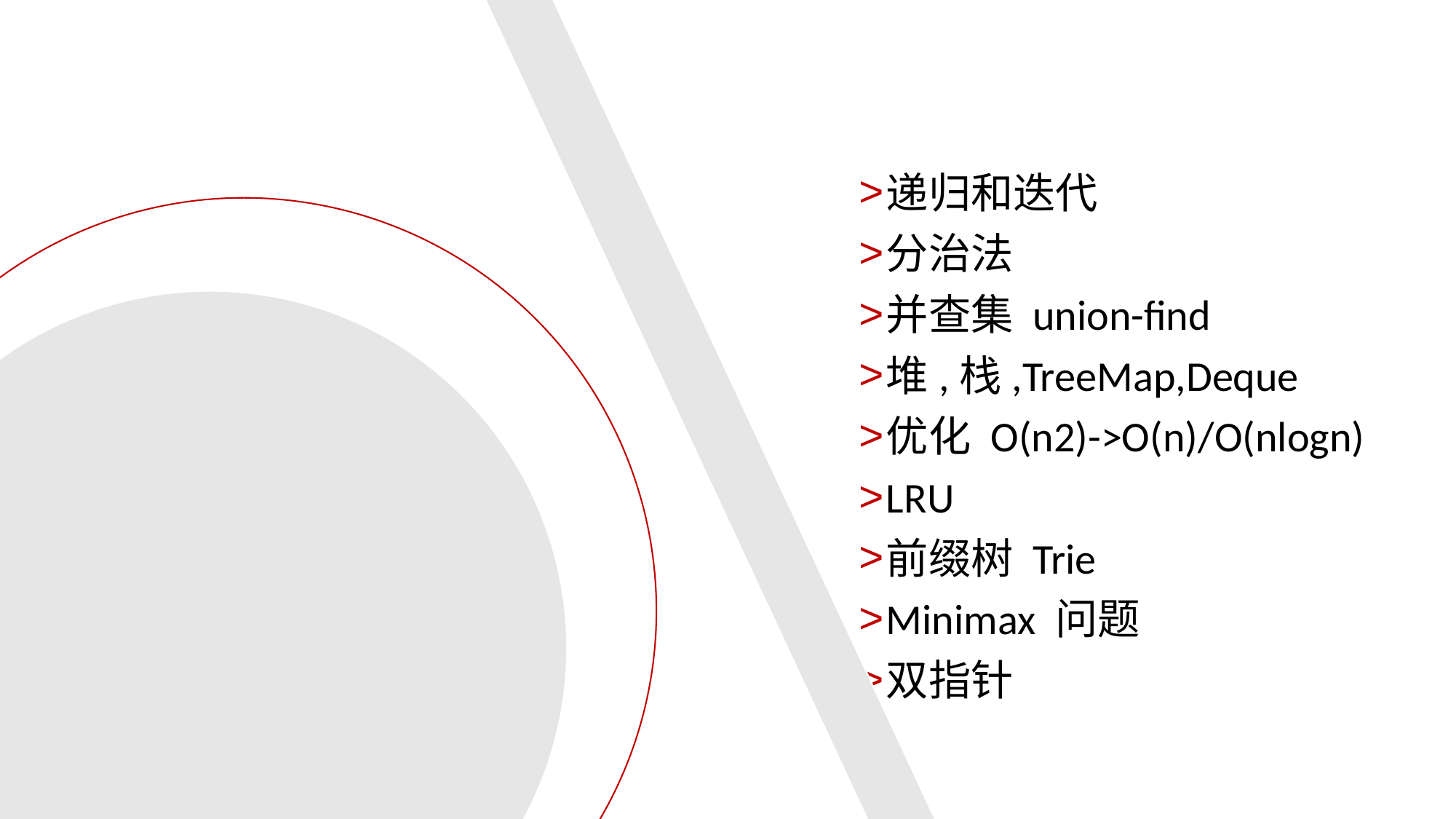

递归和迭代
分治法
并查集 union-find
堆,栈,TreeMap,Deque
优化 O(n2)->O(n)/O(nlogn)
LRU
前缀树 Trie
Minimax 问题
双指针